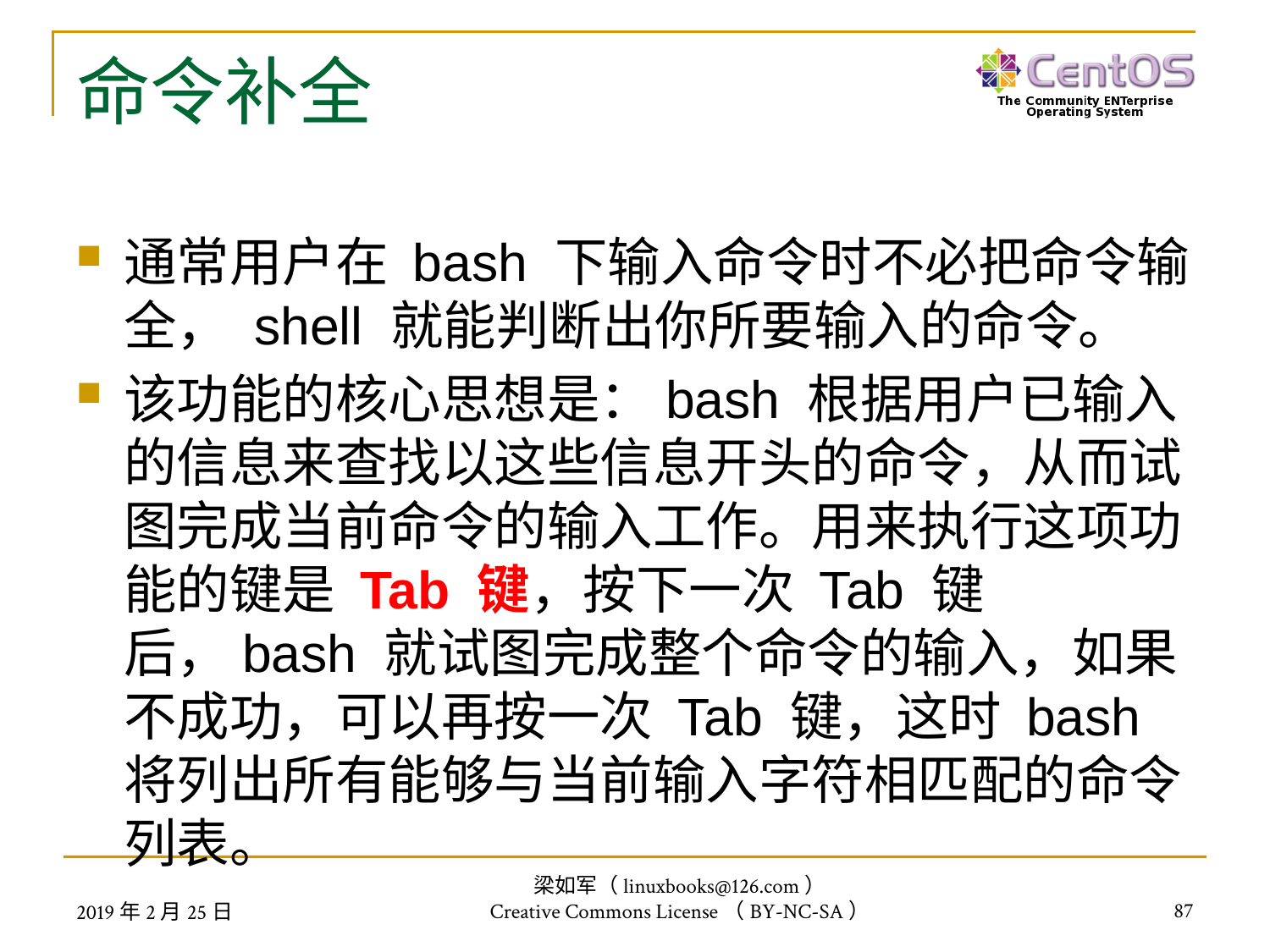

# 命令补全
通常用户在 bash 下输入命令时不必把命令输全， shell 就能判断出你所要输入的命令。
该功能的核心思想是：bash 根据用户已输入的信息来查找以这些信息开头的命令，从而试图完成当前命令的输入工作。用来执行这项功能的键是 Tab 键，按下一次 Tab 键后，bash 就试图完成整个命令的输入，如果不成功，可以再按一次 Tab 键，这时 bash 将列出所有能够与当前输入字符相匹配的命令列表。
梁如军（linuxbooks@126.com）
Creative Commons License（BY-NC-SA）
2019年2月25日
87